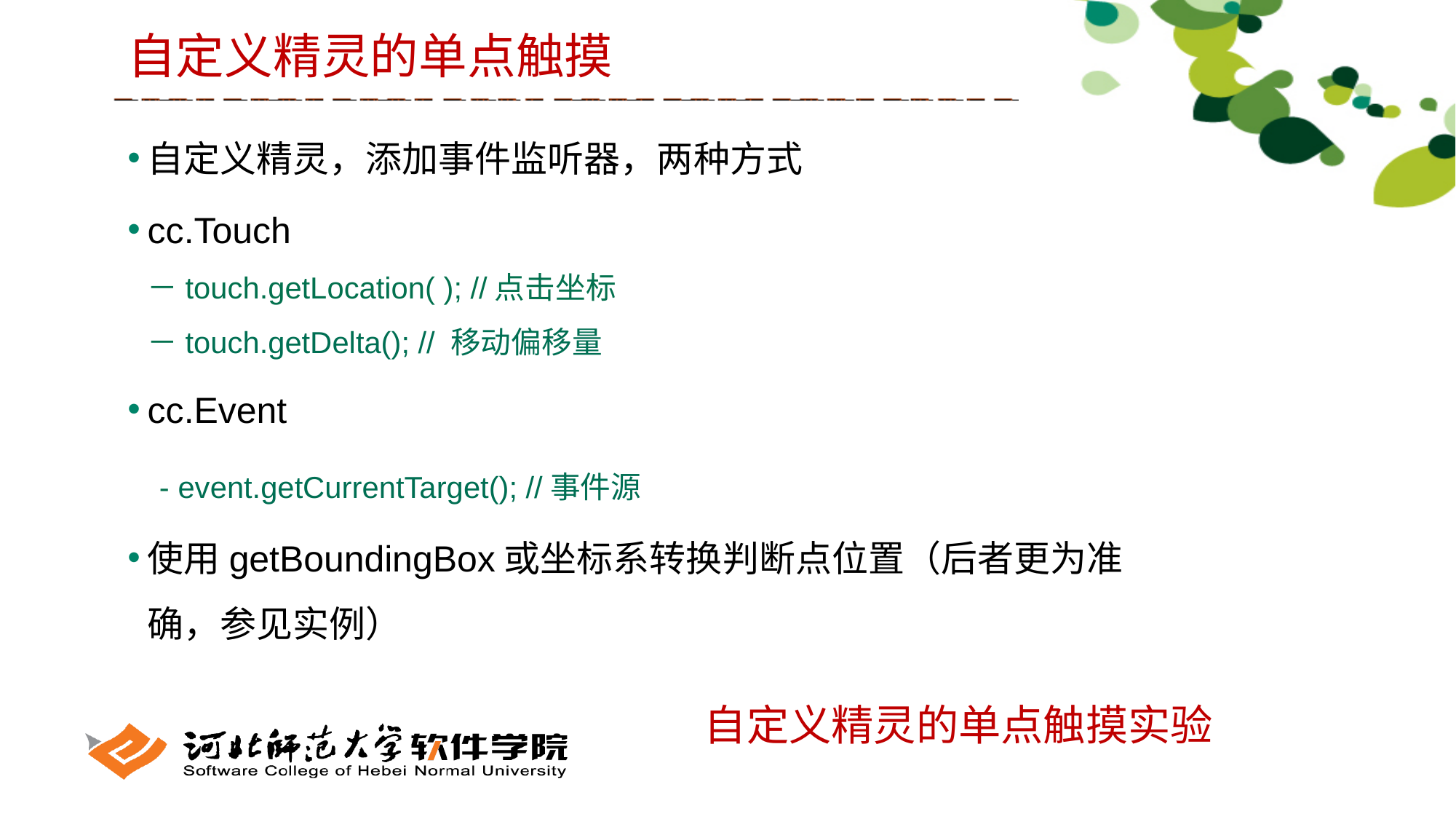

自定义精灵的单点触摸
自定义精灵，添加事件监听器，两种方式
cc.Touch
－touch.getLocation( ); //点击坐标
－touch.getDelta(); // 移动偏移量
cc.Event
 - event.getCurrentTarget(); //事件源
使用getBoundingBox或坐标系转换判断点位置（后者更为准确，参见实例）
自定义精灵的单点触摸实验